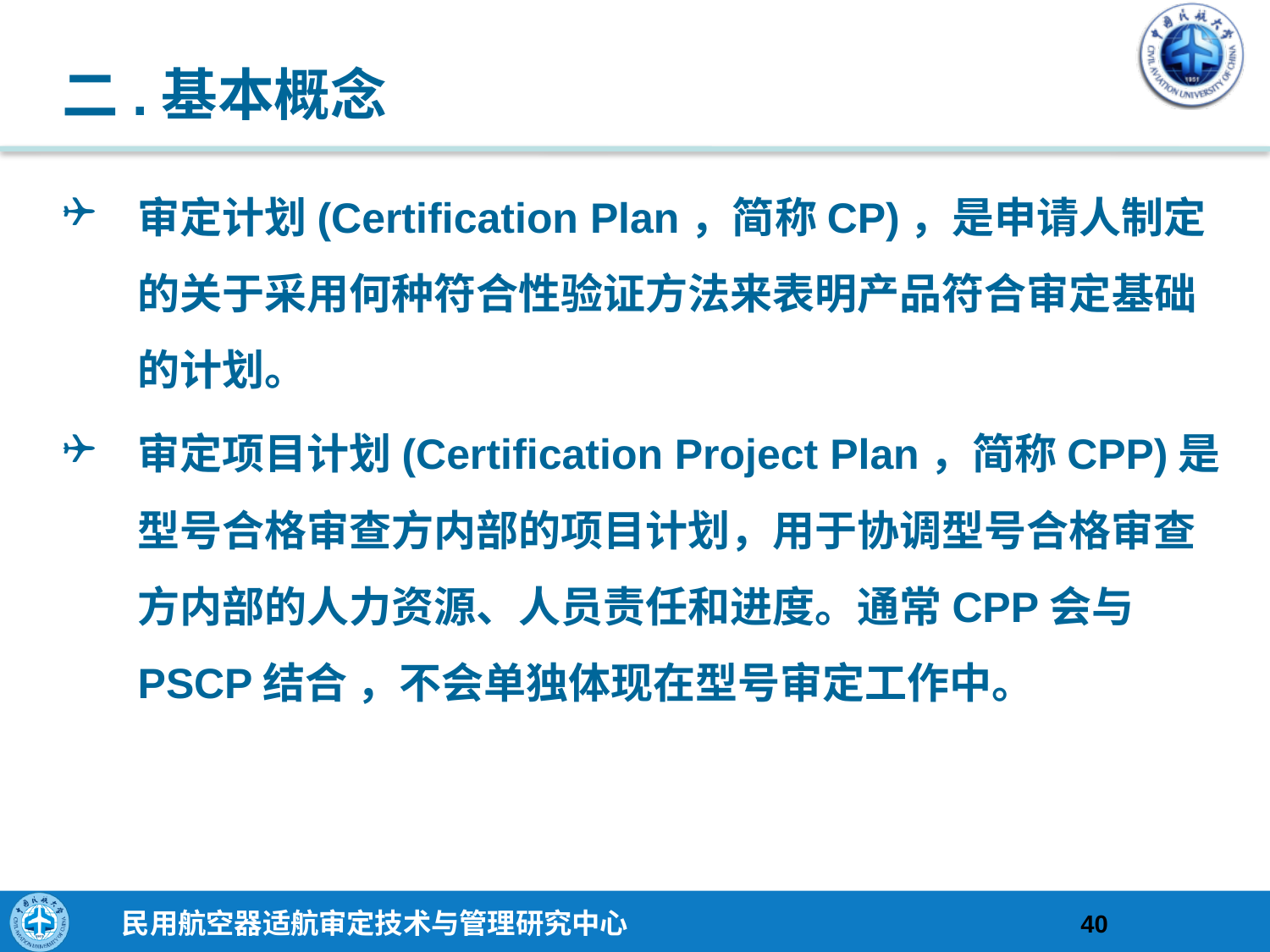

# 二.基本概念
审定计划(Certification Plan，简称CP)，是申请人制定的关于采用何种符合性验证方法来表明产品符合审定基础的计划。
审定项目计划(Certification Project Plan，简称CPP)是型号合格审查方内部的项目计划，用于协调型号合格审查方内部的人力资源、人员责任和进度。通常CPP会与PSCP结合 ，不会单独体现在型号审定工作中。